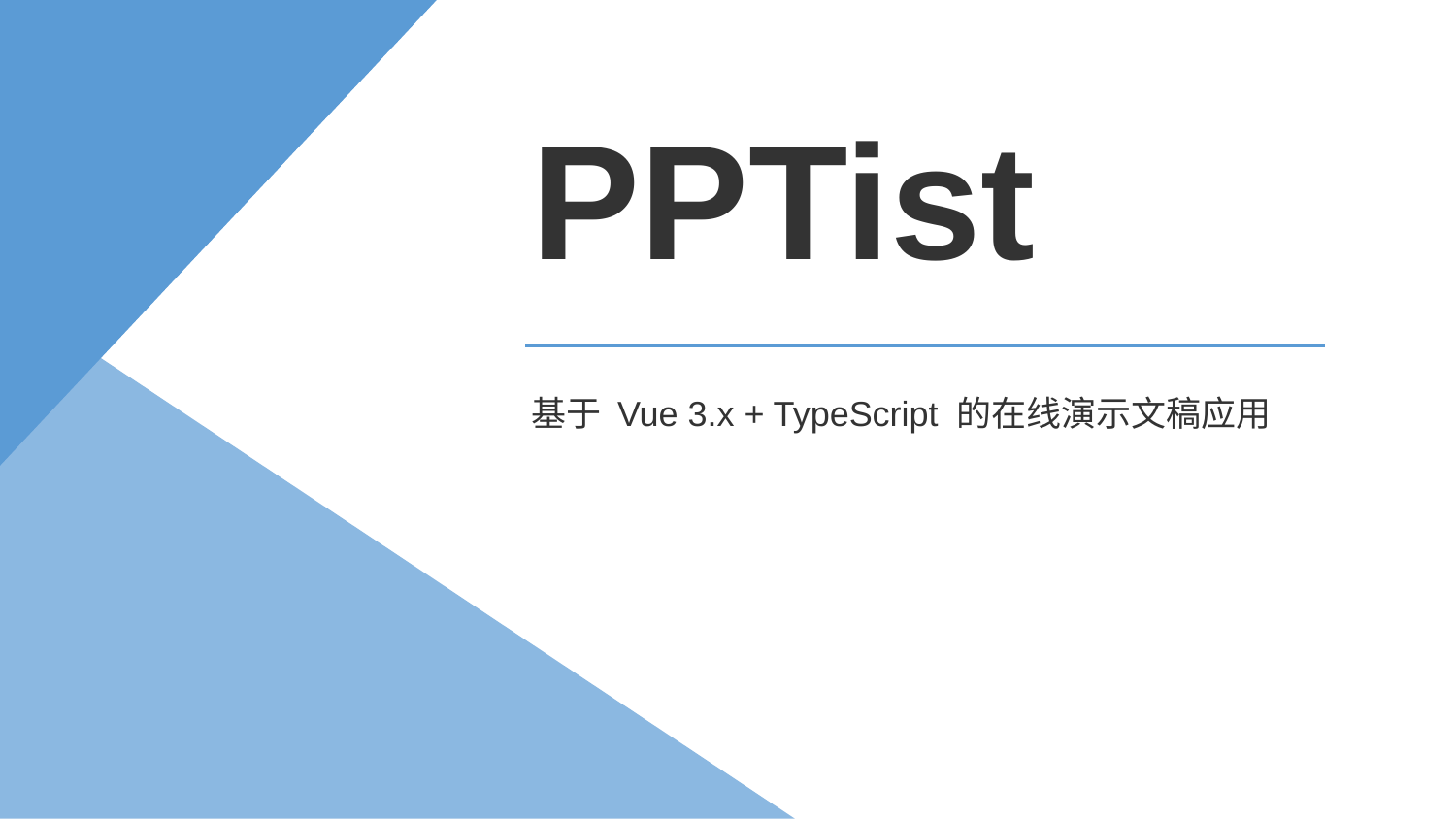

PPTist

基于 Vue 3.x + TypeScript 的在线演示文稿应用